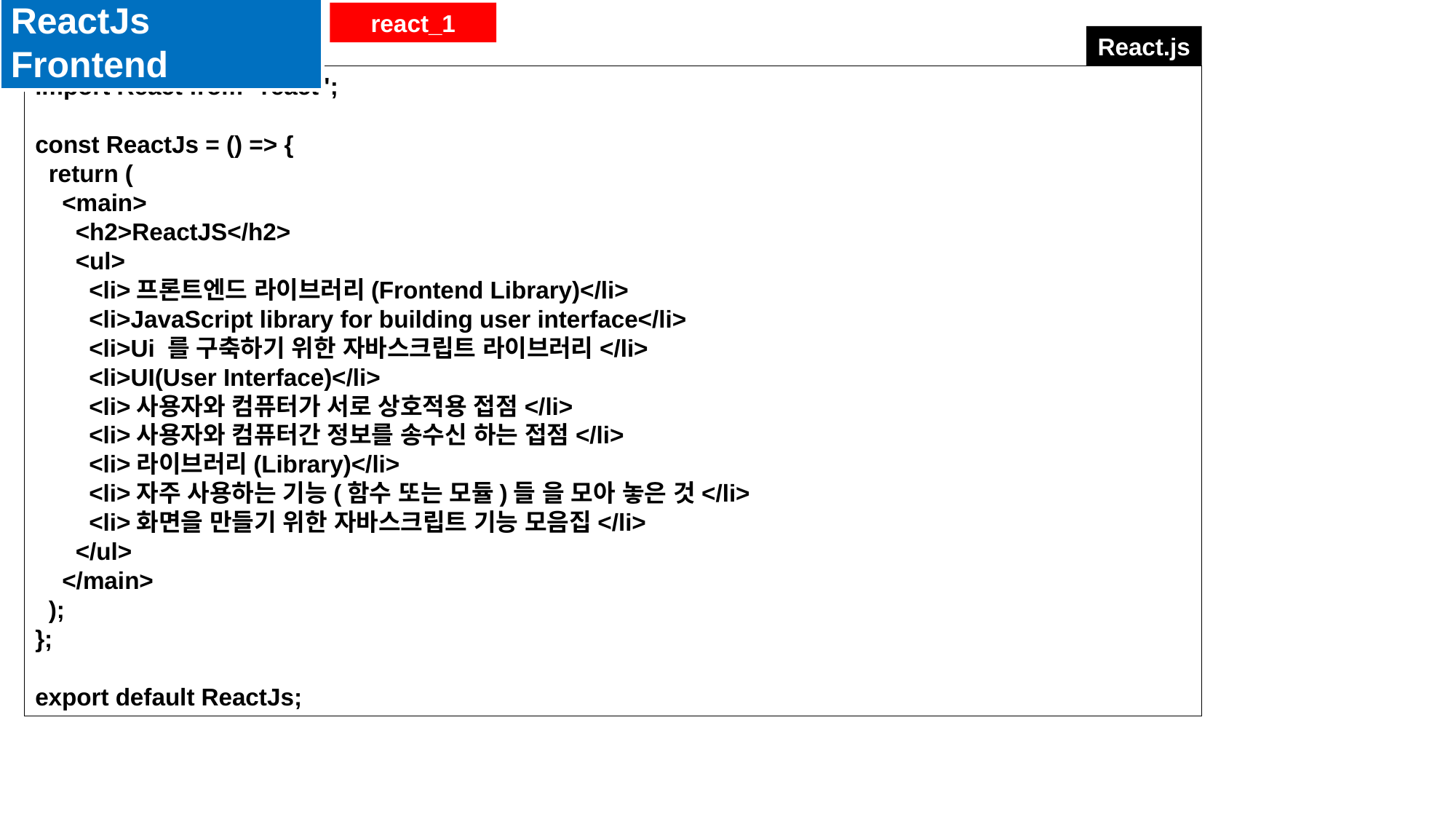

ReactJs Frontend
react_1
React.js
import React from "react";
const ReactJs = () => {
  return (
    <main>
      <h2>ReactJS</h2>
      <ul>
        <li>프론트엔드 라이브러리(Frontend Library)</li>
        <li>JavaScript library for building user interface</li>
        <li>Ui 를 구축하기 위한 자바스크립트 라이브러리</li>
        <li>UI(User Interface)</li>
        <li>사용자와 컴퓨터가 서로 상호적용 접점</li>
        <li>사용자와 컴퓨터간 정보를 송수신 하는 접점</li>
        <li>라이브러리(Library)</li>
        <li>자주 사용하는 기능(함수 또는 모듈)들 을 모아 놓은 것</li>
        <li>화면을 만들기 위한 자바스크립트 기능 모음집</li>
      </ul>
    </main>
  );
};
export default ReactJs;